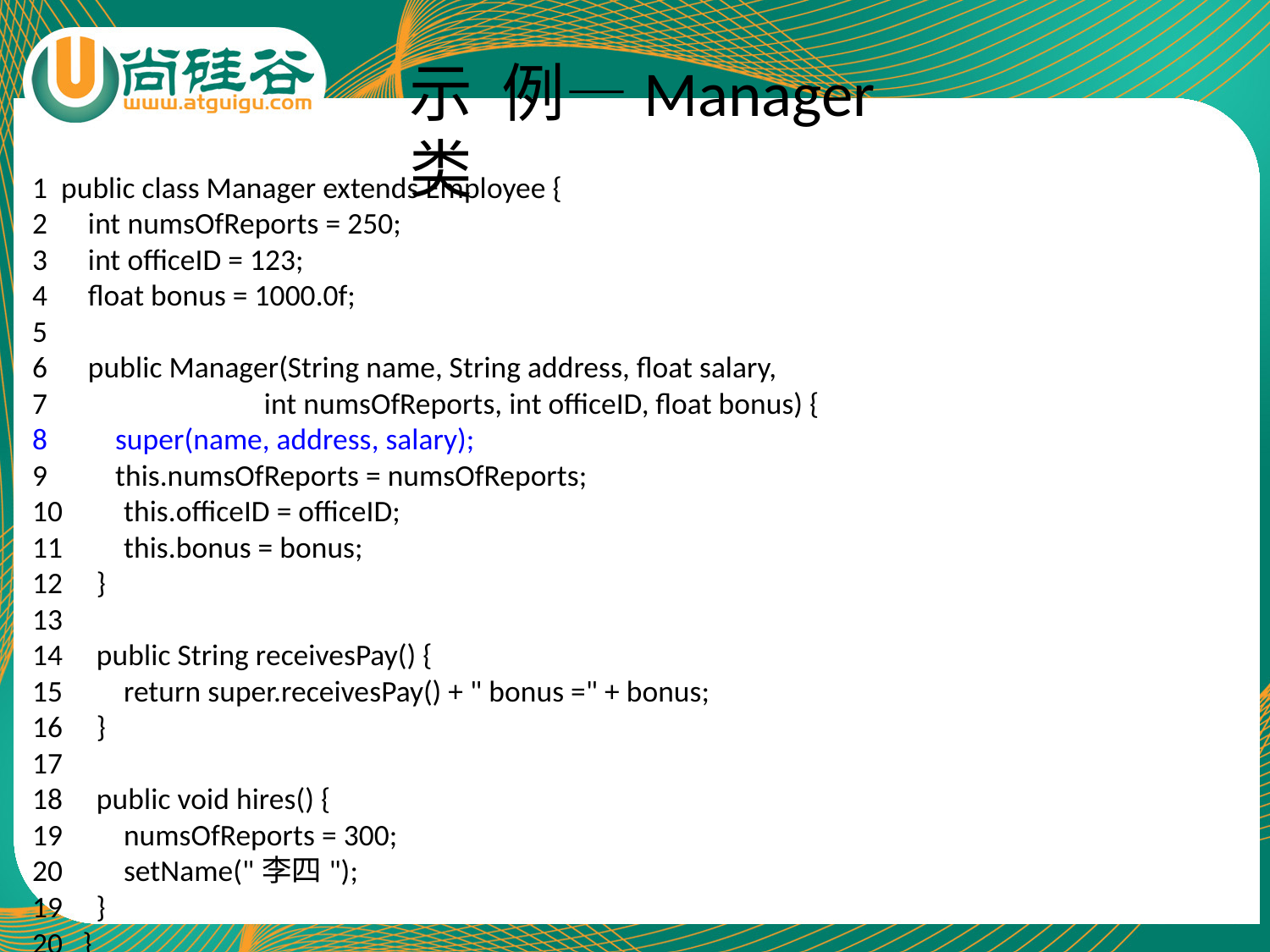

# 示  例—Manager类
1  public class Manager extends Employee {
2      int numsOfReports = 250;
3      int officeID = 123;
4      float bonus = 1000.0f;
5
6      public Manager(String name, String address, float salary,
7                                int numsOfReports, int officeID, float bonus) {
8          super(name, address, salary);
9          this.numsOfReports = numsOfReports;
10         this.officeID = officeID;
11         this.bonus = bonus;
12     }
13
14     public String receivesPay() {
15         return super.receivesPay() + " bonus =" + bonus;
16     }
17
18     public void hires() {
19         numsOfReports = 300;
20         setName("李四");
  }
}